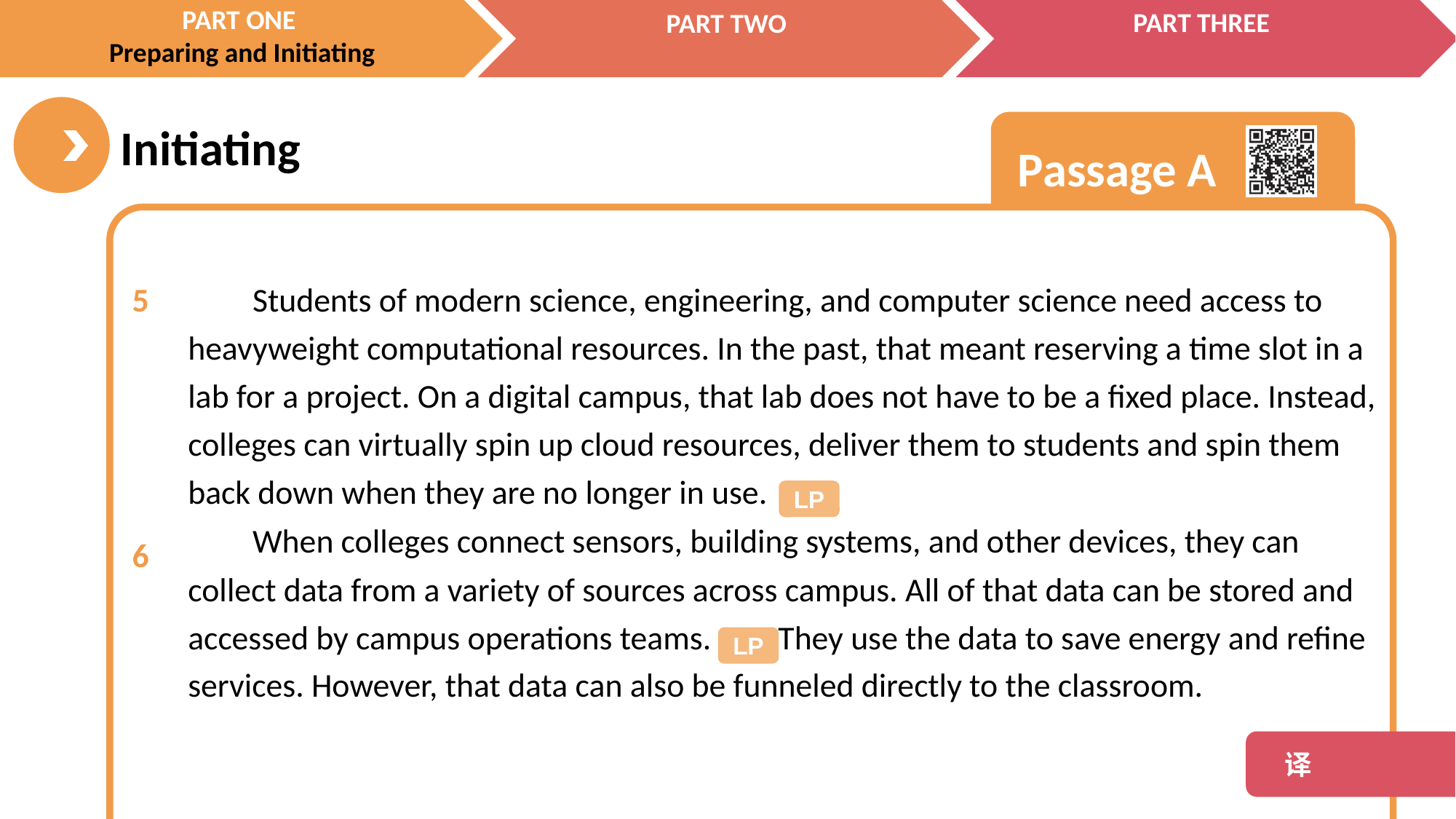

5

Students of modern science, engineering, and computer science need access to heavyweight computational resources. In the past, that meant reserving a time slot in a lab for a project. On a digital campus, that lab does not have to be a fixed place. Instead, colleges can virtually spin up cloud resources, deliver them to students and spin them back down when they are no longer in use.

When colleges connect sensors, building systems, and other devices, they can collect data from a variety of sources across campus. All of that data can be stored and accessed by campus operations teams.         They use the data to save energy and refine services. However, that data can also be funneled directly to the classroom.

6

LP
LP
   译